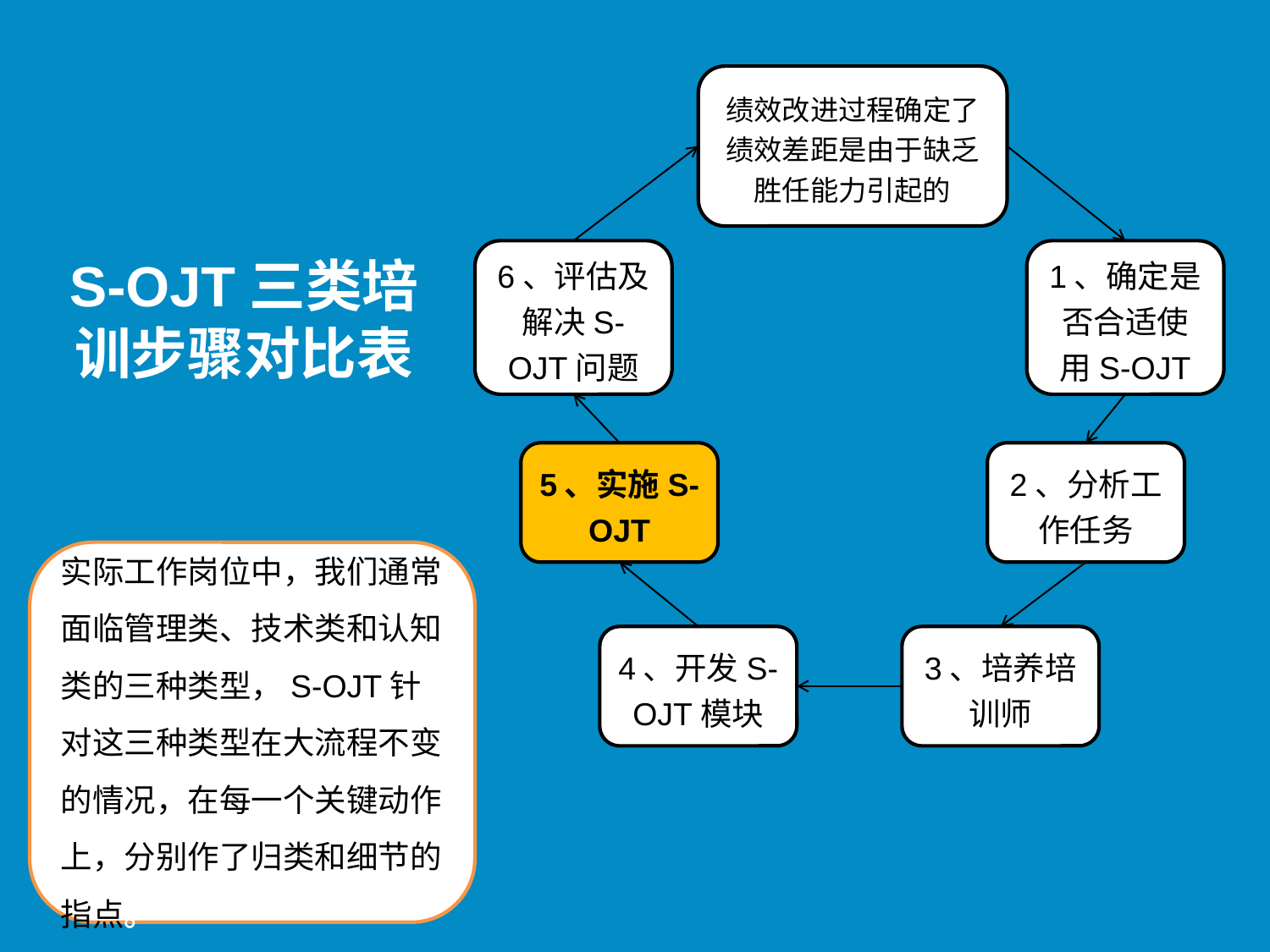

绩效改进过程确定了绩效差距是由于缺乏胜任能力引起的
6、评估及解决S-OJT问题
1、确定是否合适使用S-OJT
5、实施S-OJT
2、分析工作任务
4、开发S-OJT模块
3、培养培训师
S-OJT三类培训步骤对比表
实际工作岗位中，我们通常面临管理类、技术类和认知类的三种类型，S-OJT针对这三种类型在大流程不变的情况，在每一个关键动作上，分别作了归类和细节的指点。